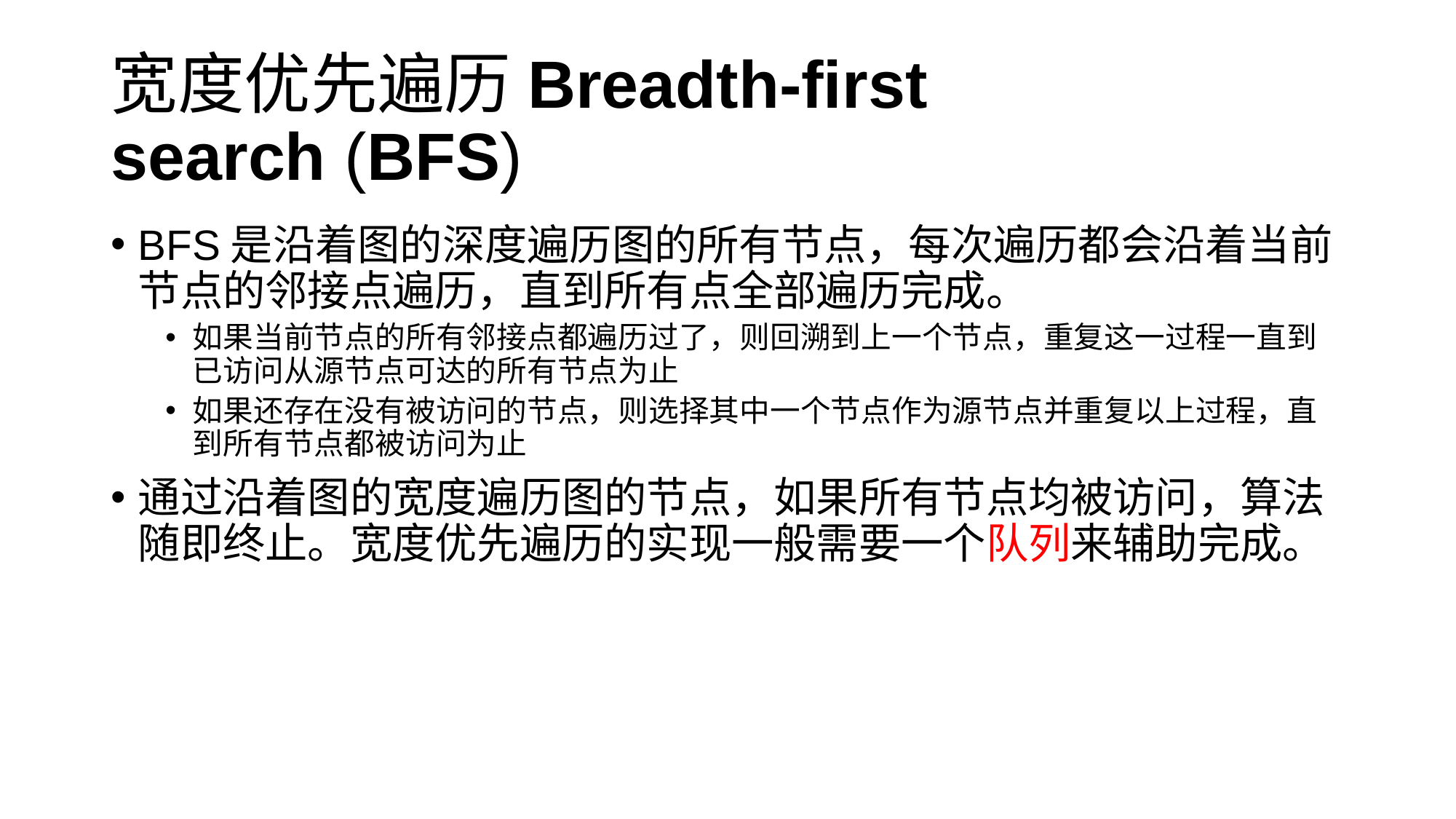

# 宽度优先遍历Breadth-first search (BFS)
BFS是沿着图的深度遍历图的所有节点，每次遍历都会沿着当前节点的邻接点遍历，直到所有点全部遍历完成。
如果当前节点的所有邻接点都遍历过了，则回溯到上一个节点，重复这一过程一直到已访问从源节点可达的所有节点为止
如果还存在没有被访问的节点，则选择其中一个节点作为源节点并重复以上过程，直到所有节点都被访问为止
通过沿着图的宽度遍历图的节点，如果所有节点均被访问，算法随即终止。宽度优先遍历的实现一般需要一个队列来辅助完成。